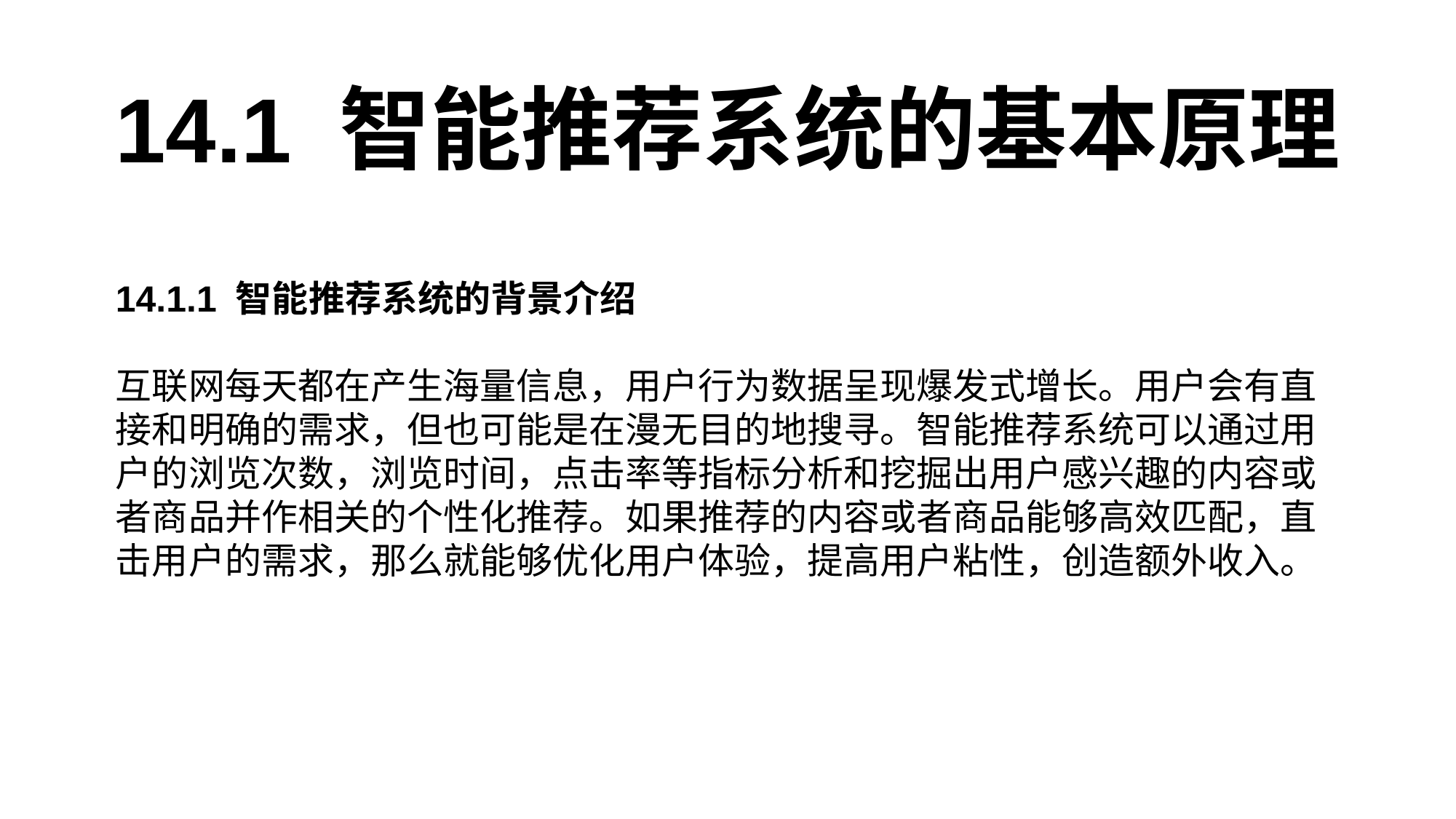

14.1 智能推荐系统的基本原理
14.1.1 智能推荐系统的背景介绍

互联网每天都在产生海量信息，用户行为数据呈现爆发式增长。用户会有直接和明确的需求，但也可能是在漫无目的地搜寻。智能推荐系统可以通过用户的浏览次数，浏览时间，点击率等指标分析和挖掘出用户感兴趣的内容或者商品并作相关的个性化推荐。如果推荐的内容或者商品能够高效匹配，直击用户的需求，那么就能够优化用户体验，提高用户粘性，创造额外收入。